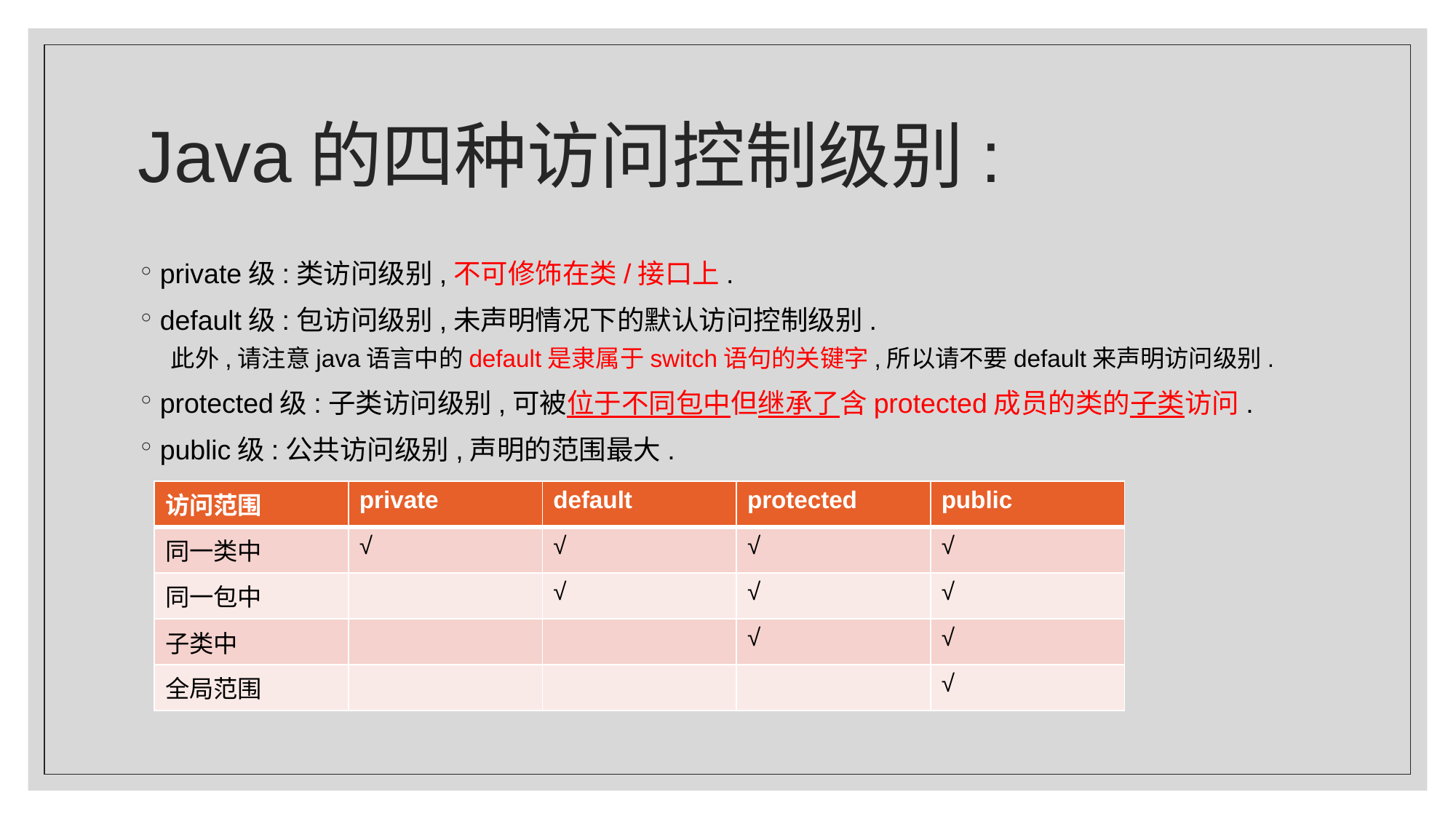

# Java的四种访问控制级别:
private级:类访问级别,不可修饰在类/接口上.
default级:包访问级别,未声明情况下的默认访问控制级别.
此外,请注意java语言中的default是隶属于switch语句的关键字,所以请不要default来声明访问级别.
protected级:子类访问级别,可被位于不同包中但继承了含protected成员的类的子类访问.
public级:公共访问级别,声明的范围最大.
| 访问范围 | private | default | protected | public |
| --- | --- | --- | --- | --- |
| 同一类中 | √ | √ | √ | √ |
| 同一包中 |  | √ | √ | √ |
| 子类中 |  |  | √ | √ |
| 全局范围 |  |  |  | √ |